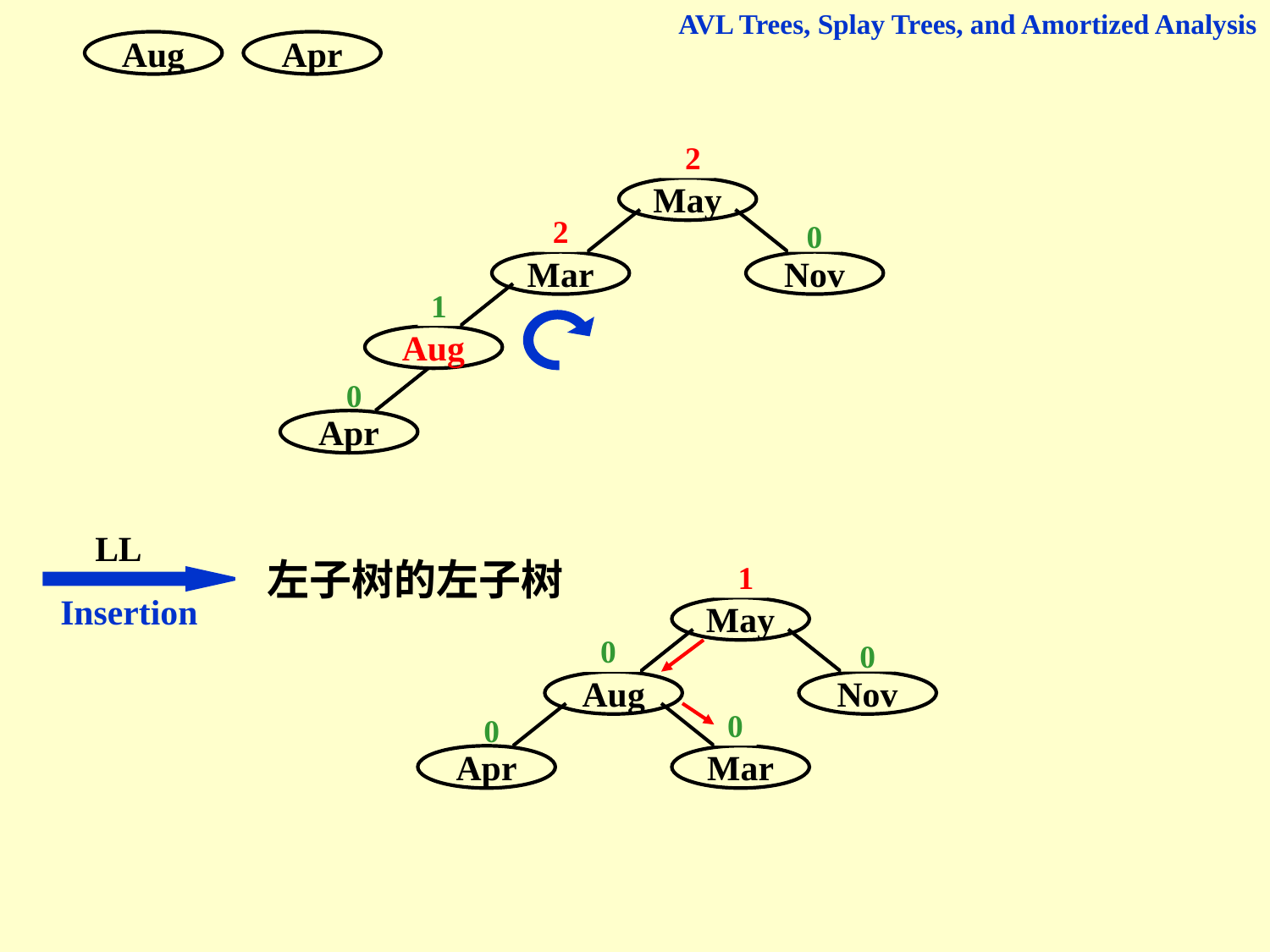

AVL Trees, Splay Trees, and Amortized Analysis
Aug
Apr
2
0
May
−1
−2

0
Nov
0
−1
1

0
Mar
1

0
Aug
2
1

0
Apr
LL

Insertion
左子树的左子树
1
0
May
−1
−2

0
Nov
0
−1
1

0
Aug
1
−1
0

0
Apr

0
Mar
0

0
6